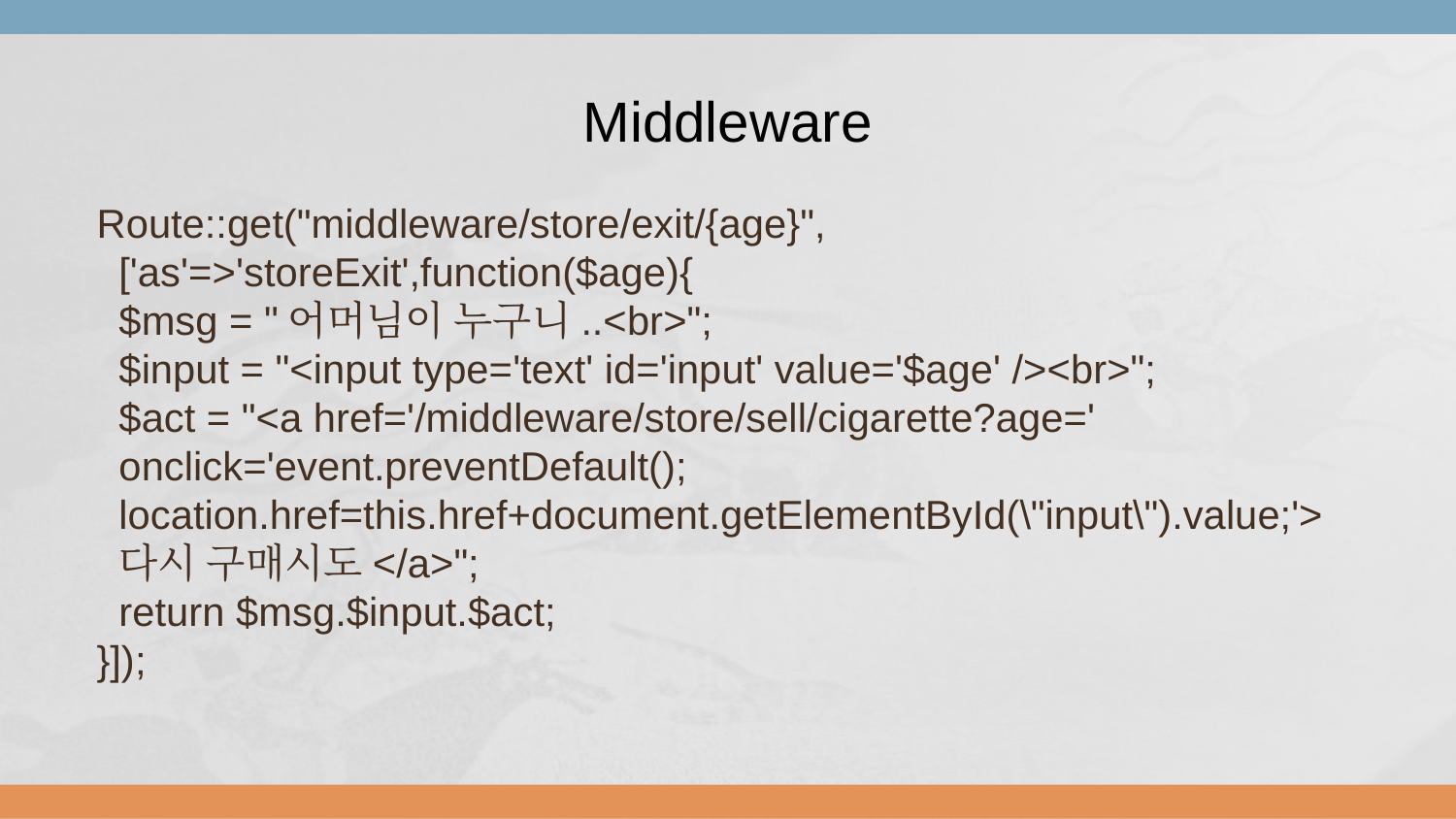

# Middleware
Route::get("middleware/store/exit/{age}", ['as'=>'storeExit',function($age){
	$msg = "어머님이 누구니..<br>";
	$input = "<input type='text' id='input' value='$age' /><br>";
	$act = "<a href='/middleware/store/sell/cigarette?age=' onclick='event.preventDefault(); location.href=this.href+document.getElementById(\"input\").value;'>다시 구매시도</a>";
	return $msg.$input.$act;
}]);